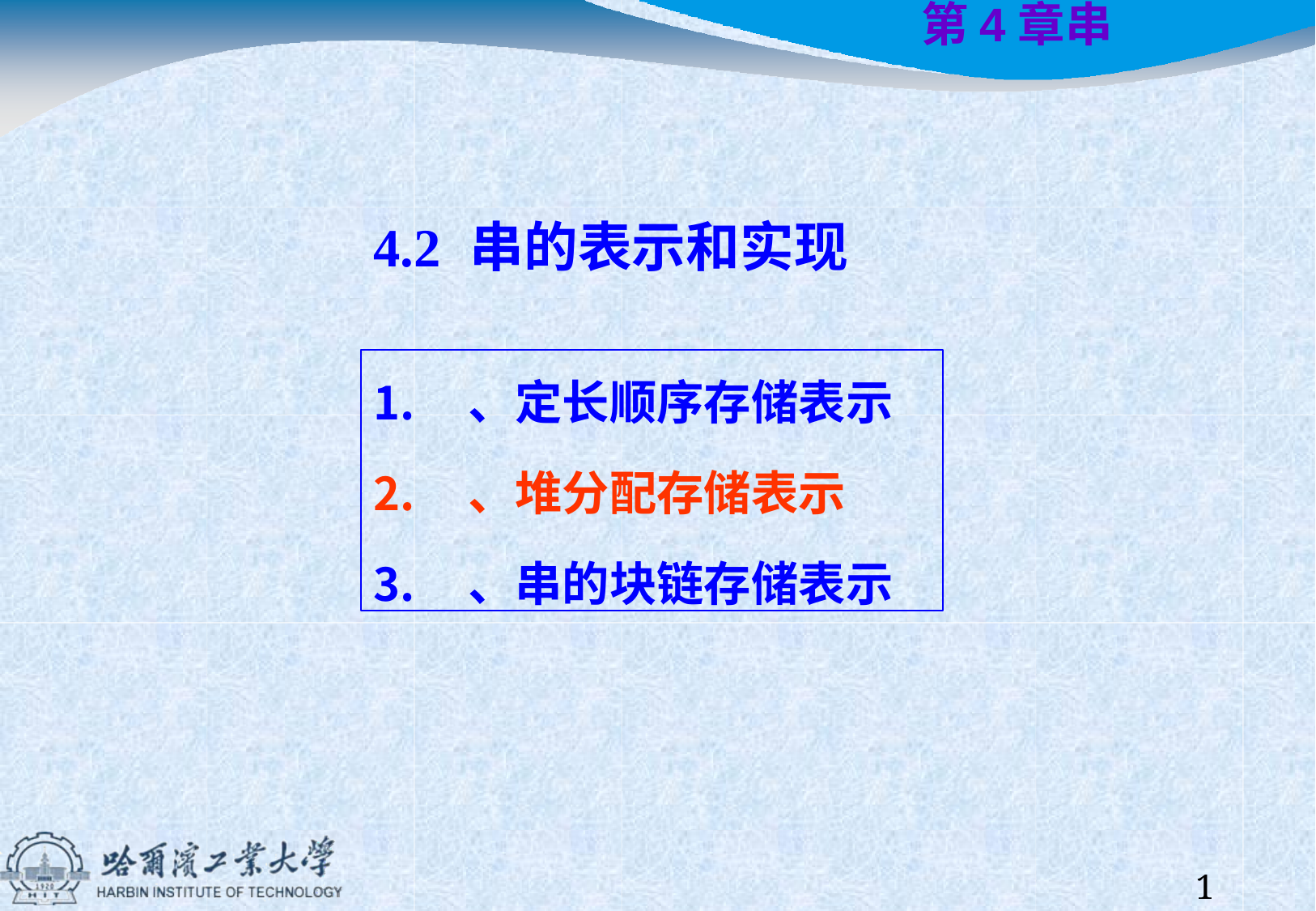

# 第4章	串
4.2	串的表示和实现
、定长顺序存储表示
、堆分配存储表示
、串的块链存储表示

16